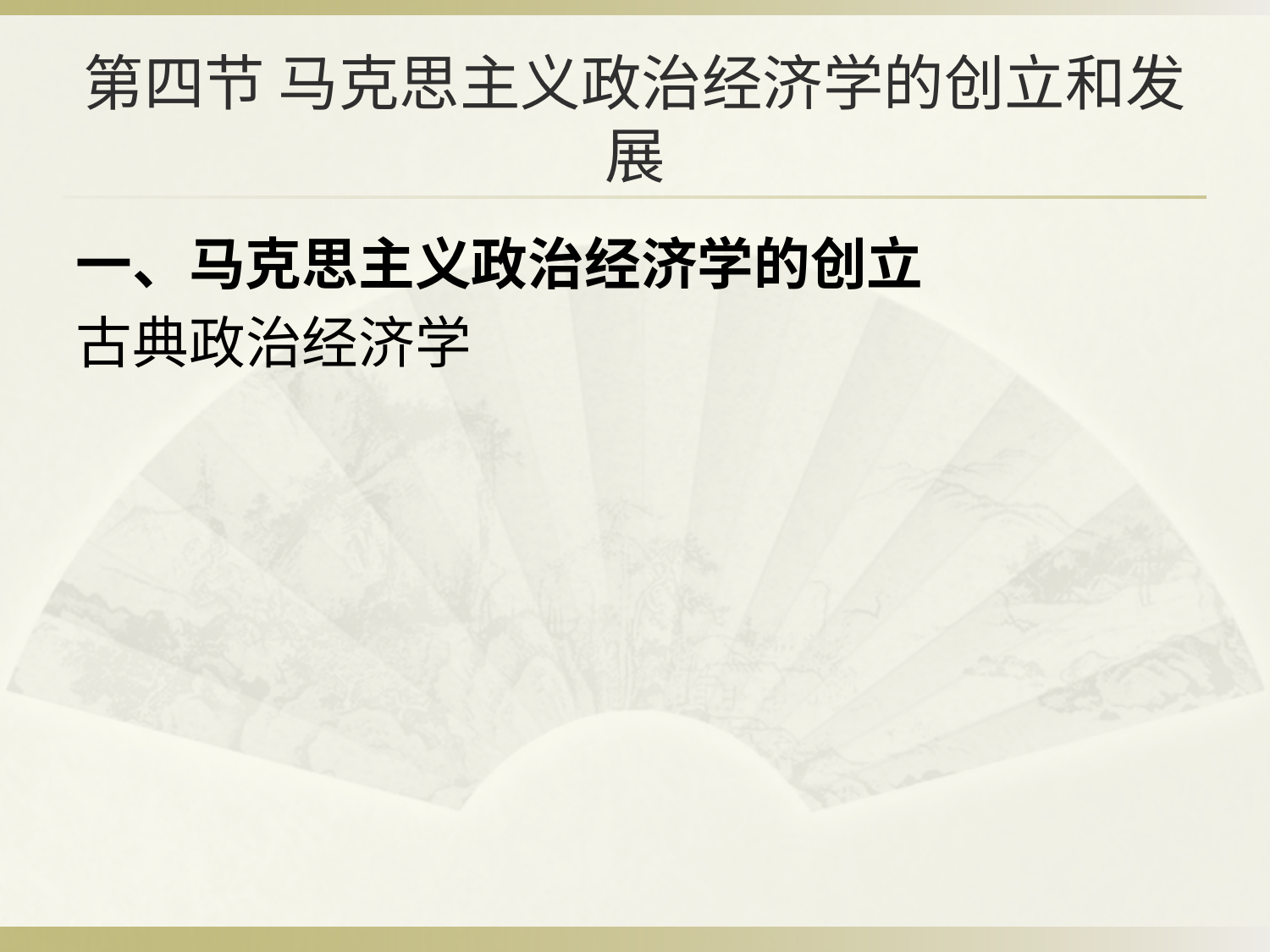

# 第四节 马克思主义政治经济学的创立和发展
一、马克思主义政治经济学的创立
古典政治经济学